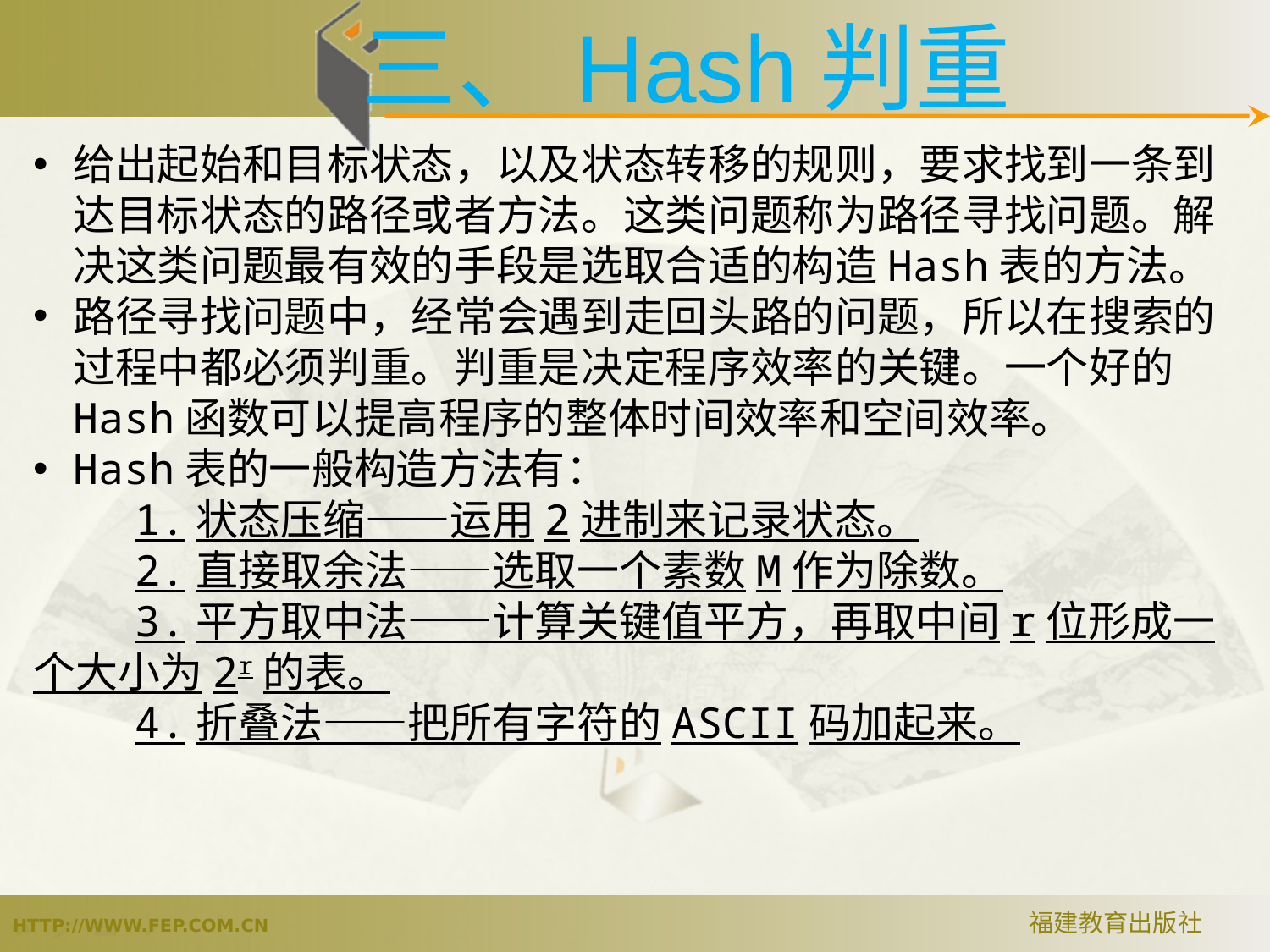

三、Hash判重
给出起始和目标状态，以及状态转移的规则，要求找到一条到达目标状态的路径或者方法。这类问题称为路径寻找问题。解决这类问题最有效的手段是选取合适的构造Hash表的方法。
路径寻找问题中，经常会遇到走回头路的问题，所以在搜索的过程中都必须判重。判重是决定程序效率的关键。一个好的Hash函数可以提高程序的整体时间效率和空间效率。
Hash表的一般构造方法有：
    1.状态压缩——运用2进制来记录状态。
    2.直接取余法——选取一个素数M作为除数。
    3.平方取中法——计算关键值平方，再取中间r位形成一个大小为2r的表。
    4.折叠法——把所有字符的ASCII码加起来。